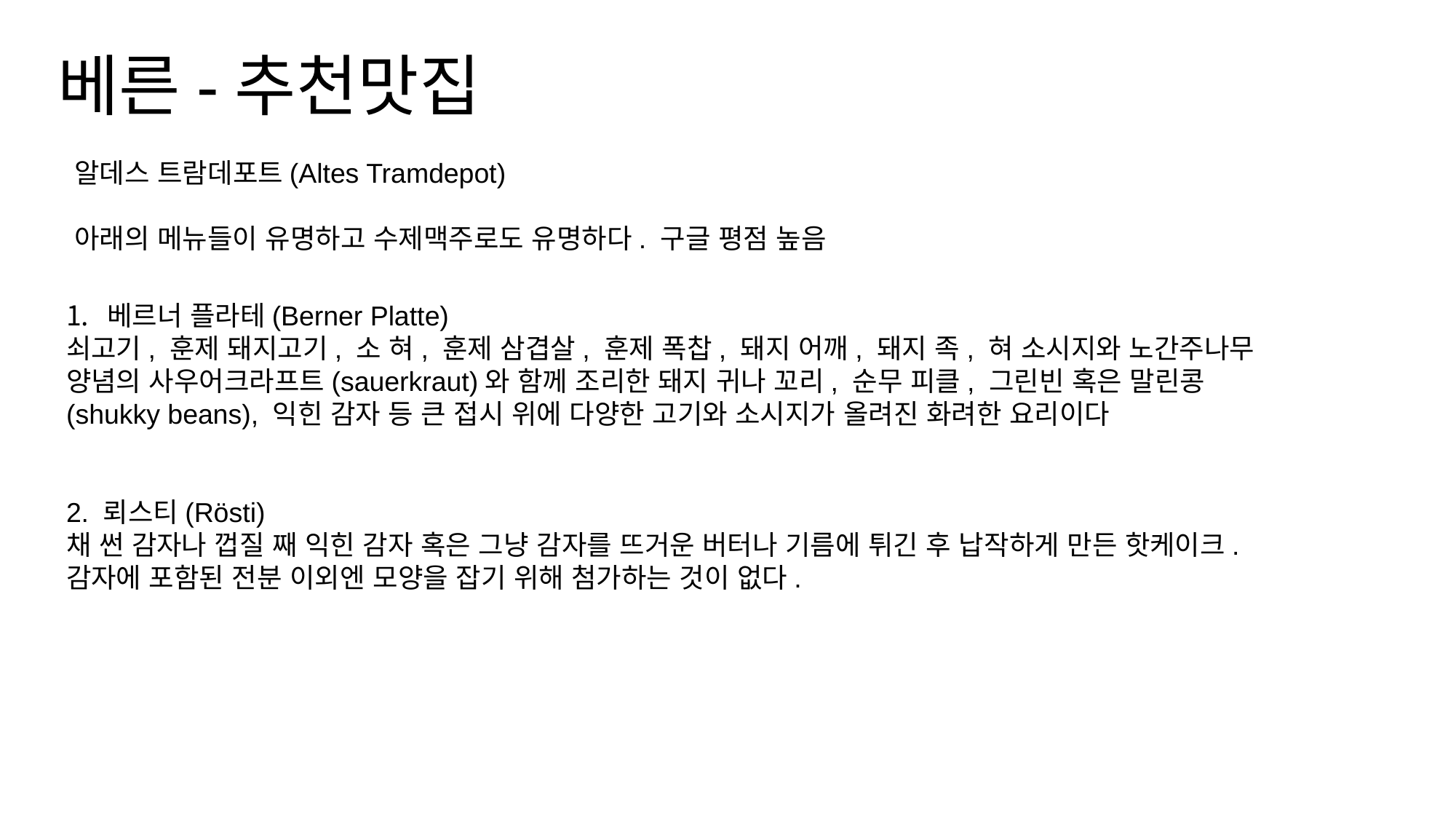

# 베른-추천맛집
알데스 트람데포트(Altes Tramdepot)

아래의 메뉴들이 유명하고 수제맥주로도 유명하다. 구글 평점 높음
베르너 플라테(Berner Platte)
쇠고기, 훈제 돼지고기, 소 혀, 훈제 삼겹살, 훈제 폭찹, 돼지 어깨, 돼지 족, 혀 소시지와 노간주나무 양념의 사우어크라프트(sauerkraut)와 함께 조리한 돼지 귀나 꼬리, 순무 피클, 그린빈 혹은 말린콩(shukky beans), 익힌 감자 등 큰 접시 위에 다양한 고기와 소시지가 올려진 화려한 요리이다

2. 뢰스티(Rösti)
채 썬 감자나 껍질 째 익힌 감자 혹은 그냥 감자를 뜨거운 버터나 기름에 튀긴 후 납작하게 만든 핫케이크. 감자에 포함된 전분 이외엔 모양을 잡기 위해 첨가하는 것이 없다.